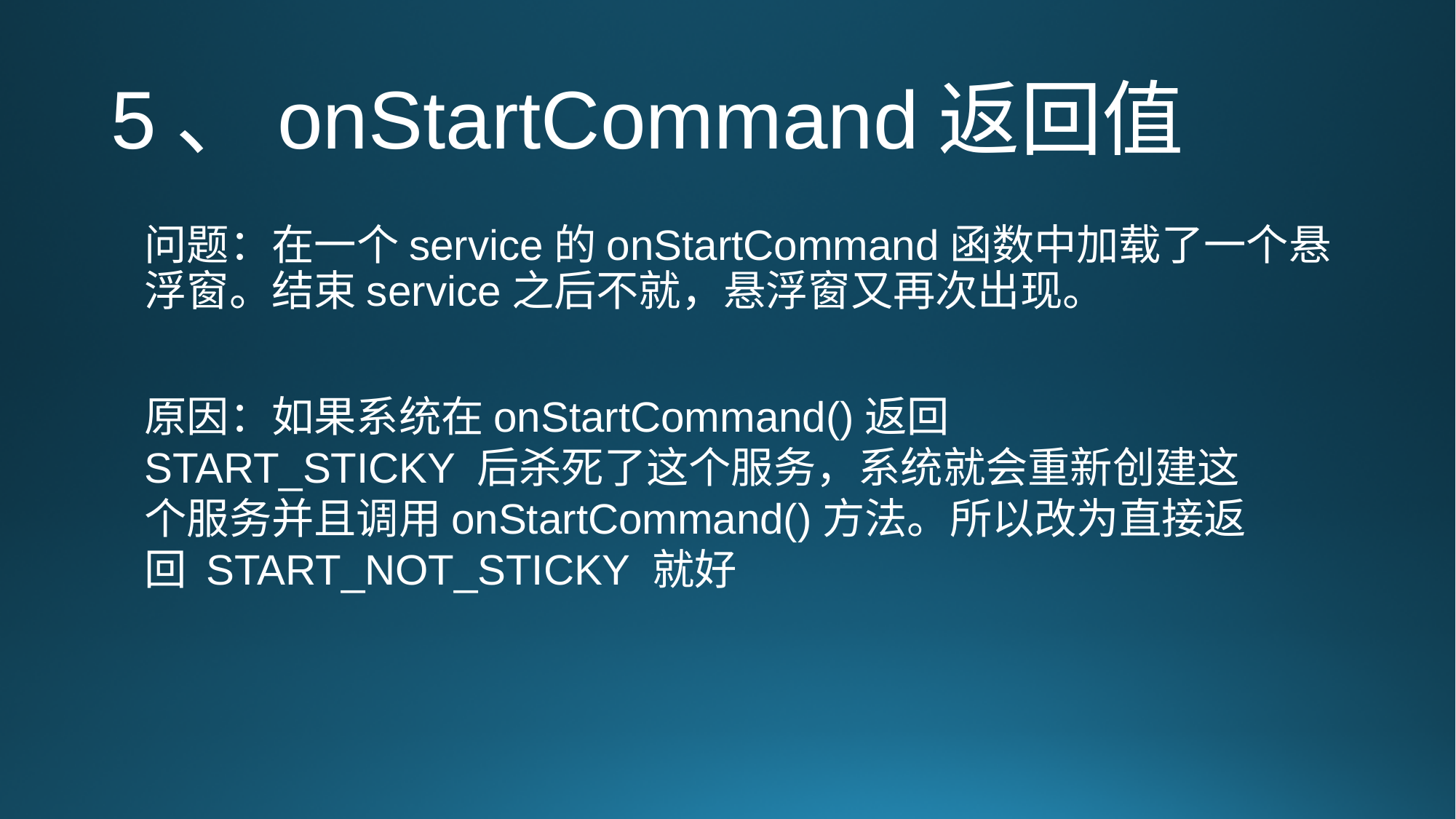

# 5、onStartCommand返回值
问题：在一个service的onStartCommand函数中加载了一个悬浮窗。结束service之后不就，悬浮窗又再次出现。

原因：如果系统在onStartCommand()返回 START_STICKY 后杀死了这个服务，系统就会重新创建这个服务并且调用onStartCommand()方法。所以改为直接返回 START_NOT_STICKY 就好